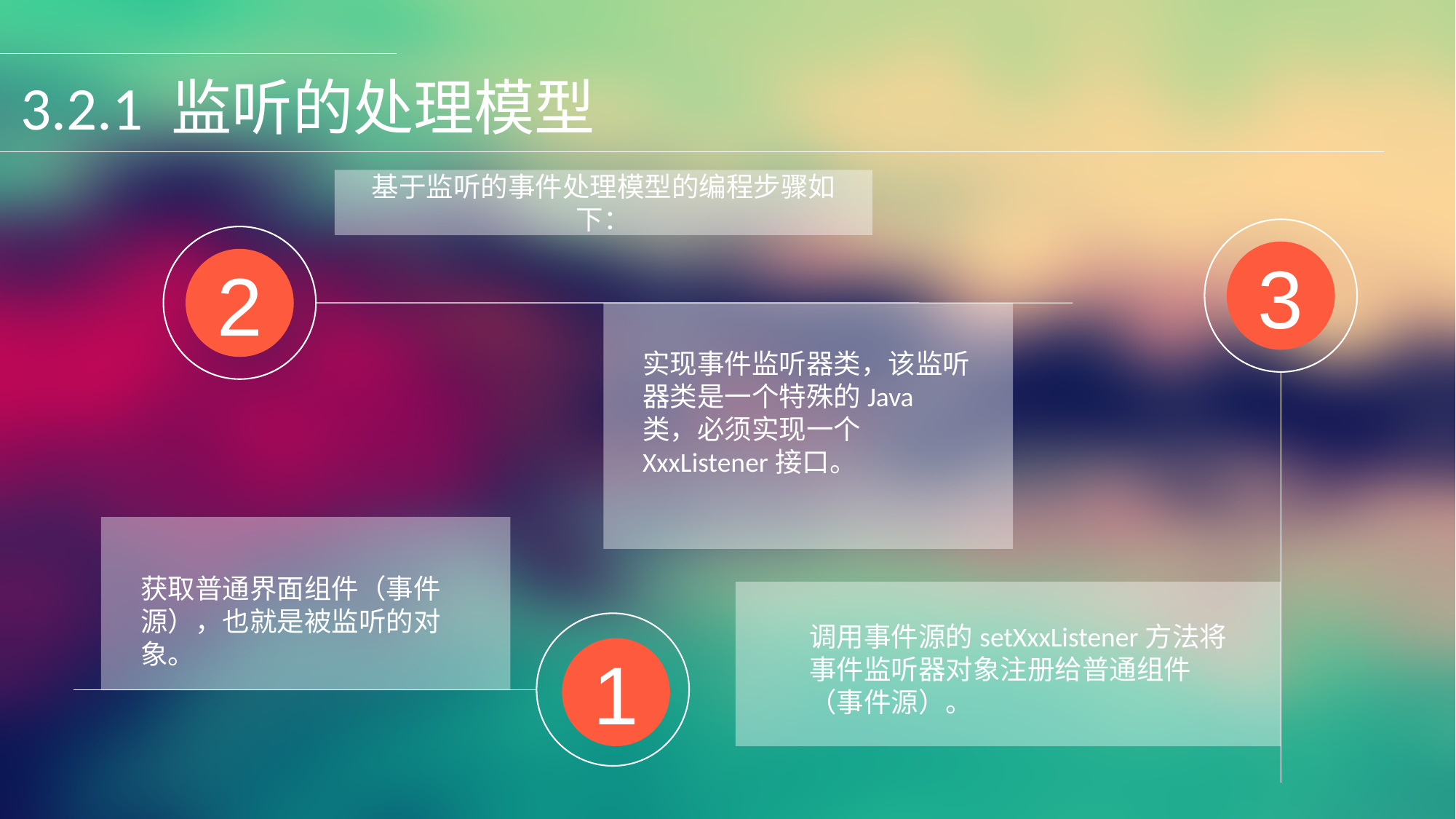

3.2.1 监听的处理模型
基于监听的事件处理模型的编程步骤如下：

3
2

实现事件监听器类，该监听器类是一个特殊的Java类，必须实现一个XxxListener接口。

获取普通界面组件（事件源），也就是被监听的对象。

调用事件源的setXxxListener方法将事件监听器对象注册给普通组件（事件源）。

1